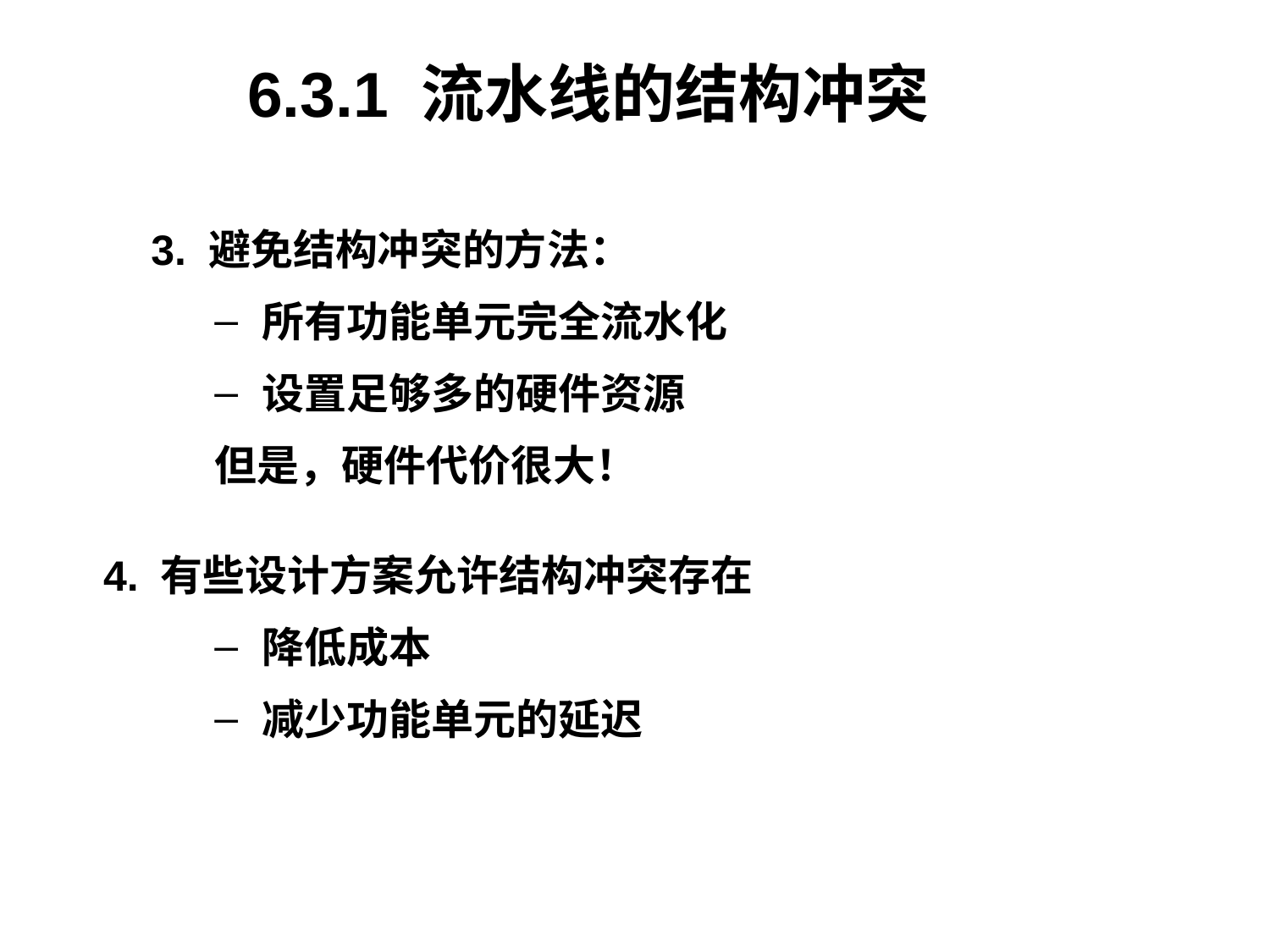

6.3.1 流水线的结构冲突
3. 避免结构冲突的方法：
所有功能单元完全流水化
设置足够多的硬件资源
但是，硬件代价很大！
4. 有些设计方案允许结构冲突存在
降低成本
减少功能单元的延迟